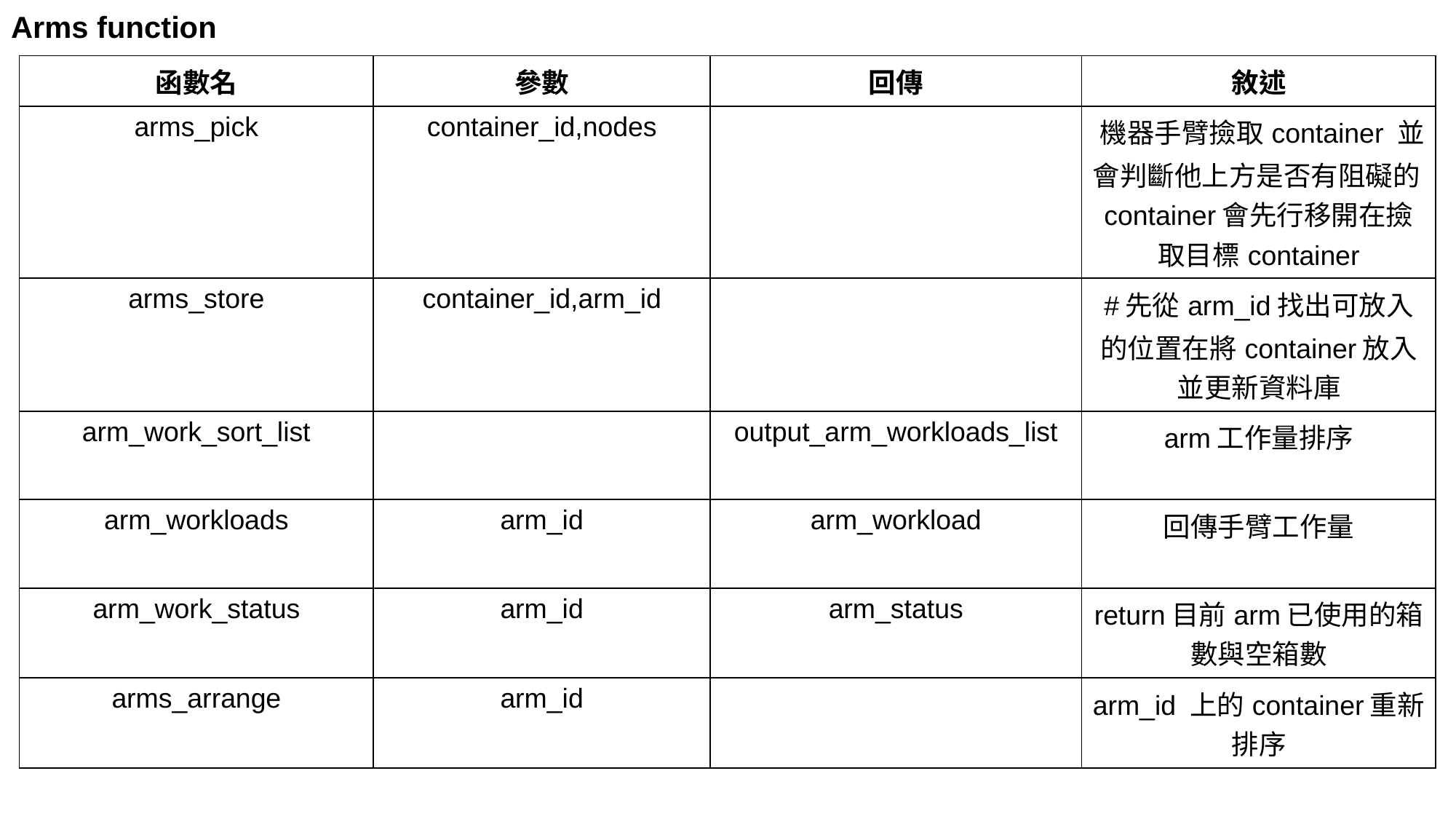

# Arms function
| 函數名 | 參數 | 回傳 | 敘述 |
| --- | --- | --- | --- |
| ﻿﻿arms\_pick | ﻿container\_id,nodes |  | ﻿機器手臂撿取container 並會判斷他上方是否有阻礙的container會先行移開在撿取目標container |
| ﻿arms\_store | ﻿container\_id,arm\_id |  | ﻿#先從arm\_id找出可放入的位置在將container放入並更新資料庫 |
| arm\_work\_sort\_list |  | output\_arm\_workloads\_list | arm工作量排序 |
| arm\_workloads | arm\_id | arm\_workload | 回傳手臂工作量 |
| arm\_work\_status | arm\_id | arm\_status | return目前arm已使用的箱數與空箱數 |
| arms\_arrange | arm\_id |  | arm\_id 上的container重新排序 |